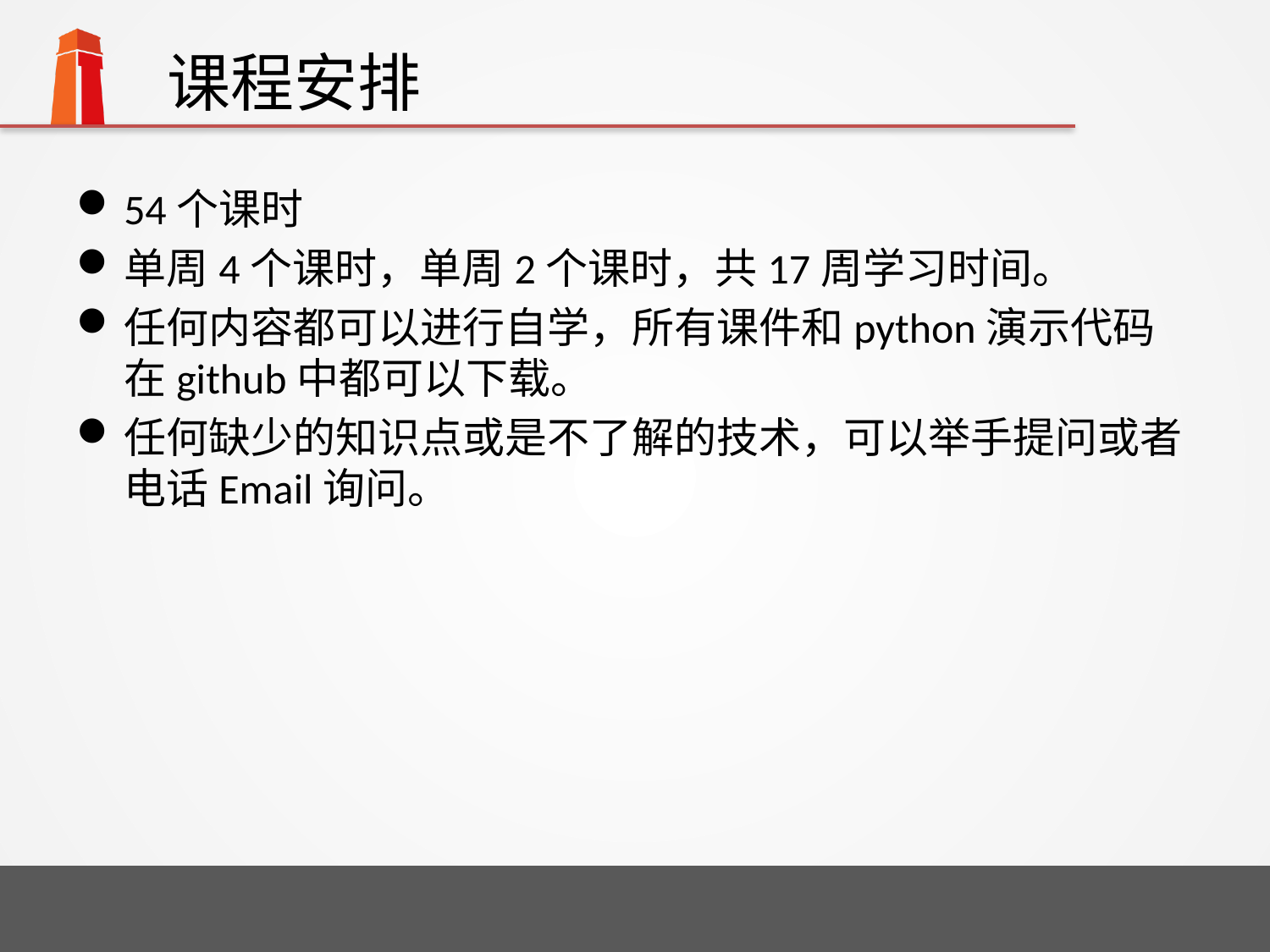

# 课程安排
54个课时
单周4个课时，单周2个课时，共17周学习时间。
任何内容都可以进行自学，所有课件和python演示代码在github中都可以下载。
任何缺少的知识点或是不了解的技术，可以举手提问或者电话Email询问。